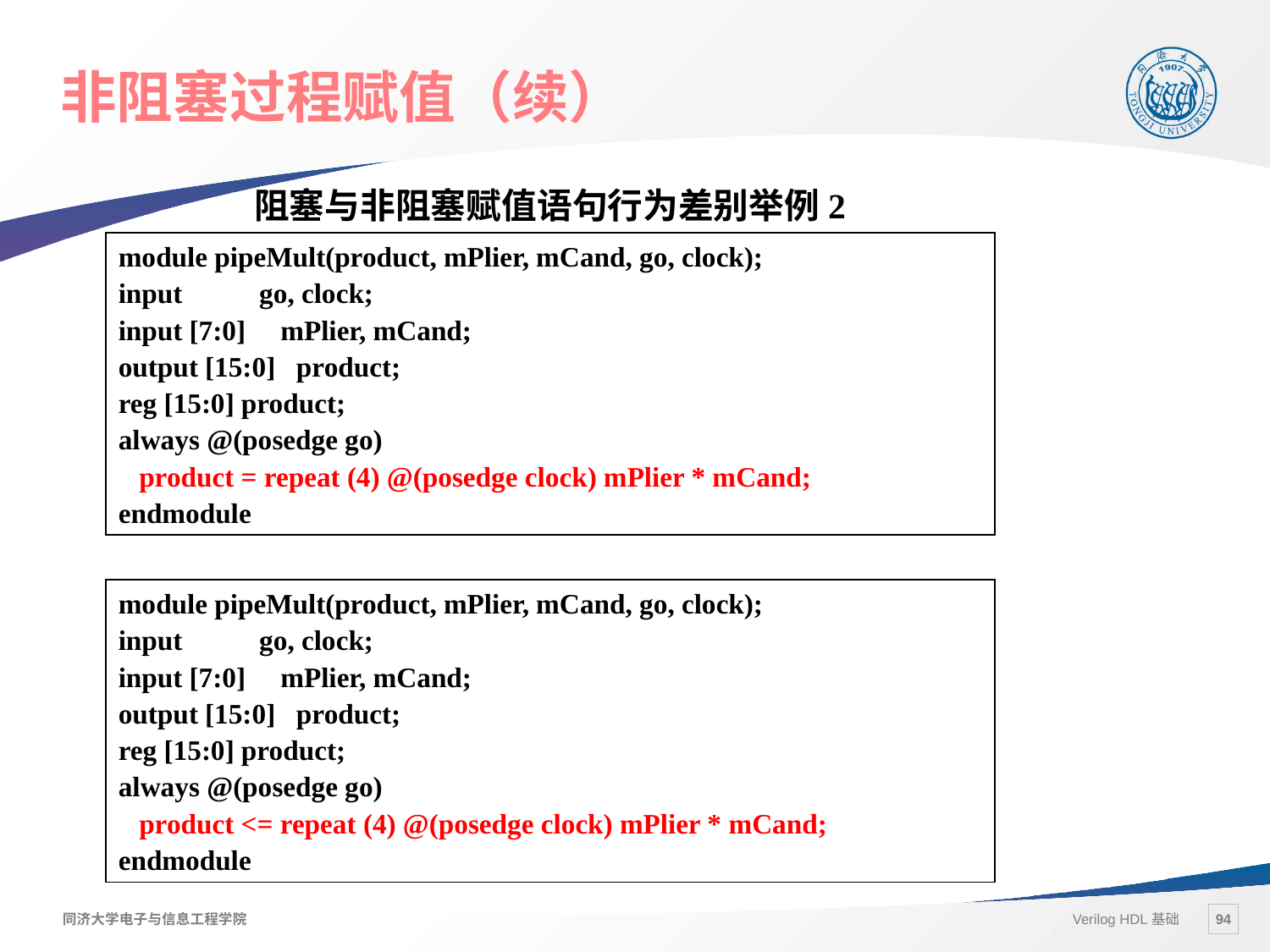

# 非阻塞过程赋值（续）
阻塞与非阻塞赋值语句行为差别举例2
module pipeMult(product, mPlier, mCand, go, clock);
input           go, clock;
input [7:0]     mPlier, mCand;
output [15:0]   product;
reg [15:0] product;
always @(posedge go)
   product = repeat (4) @(posedge clock) mPlier * mCand;
endmodule
module pipeMult(product, mPlier, mCand, go, clock);
input           go, clock;
input [7:0]     mPlier, mCand;
output [15:0]   product;
reg [15:0] product;
always @(posedge go)
   product <= repeat (4) @(posedge clock) mPlier * mCand;
endmodule